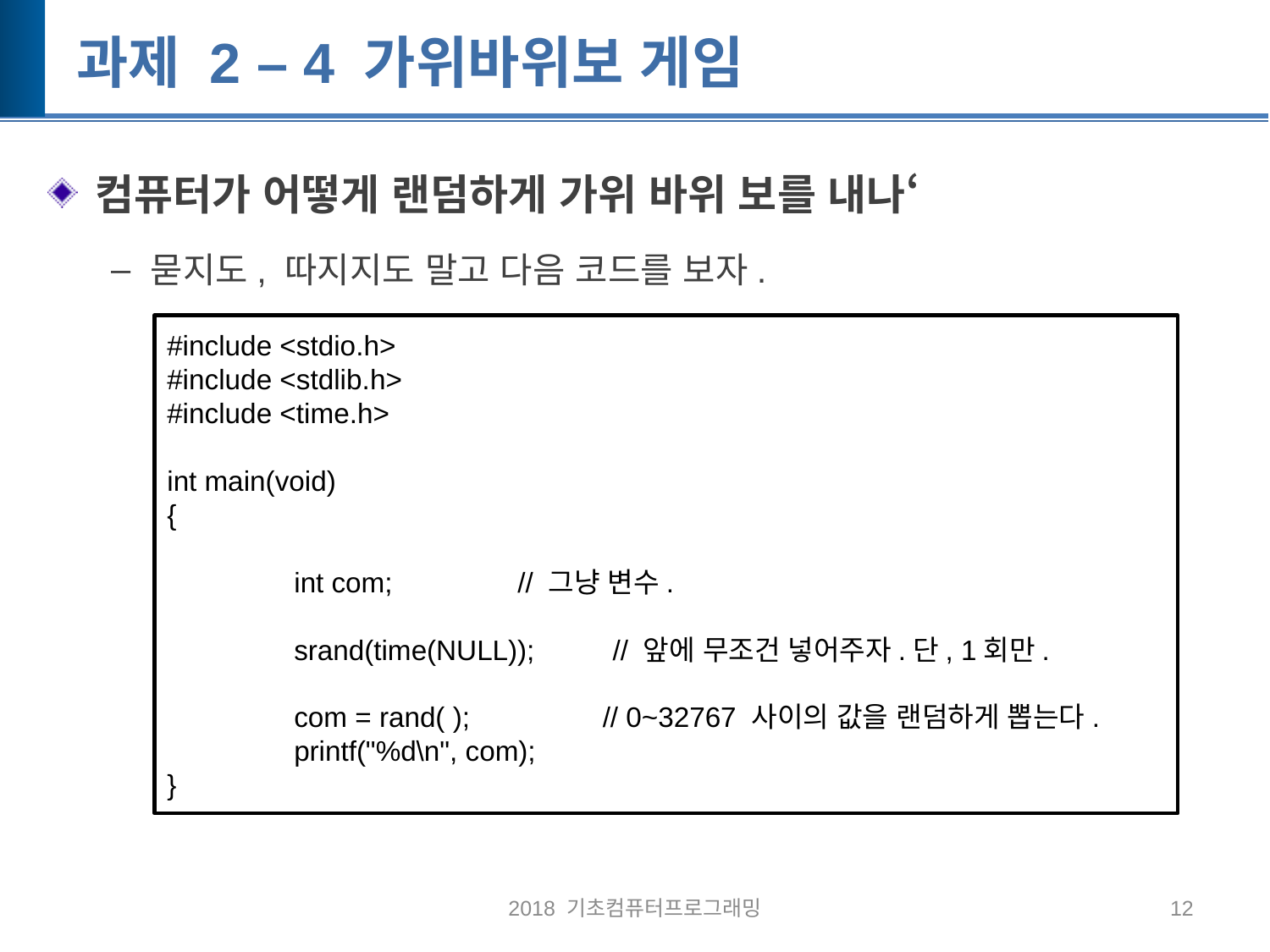

# 과제 2 – 4 가위바위보 게임
컴퓨터가 어떻게 랜덤하게 가위 바위 보를 내나‘
묻지도, 따지지도 말고 다음 코드를 보자.

#include <stdio.h>
#include <stdlib.h>
#include <time.h>

int main(void)
{

	int com;                // 그냥 변수.

	srand(time(NULL));          // 앞에 무조건 넣어주자.단, 1회만.

	com = rand( );                 // 0~32767 사이의 값을 랜덤하게 뽑는다.
	printf("%d\n", com);
}
2018 기초컴퓨터프로그래밍
12